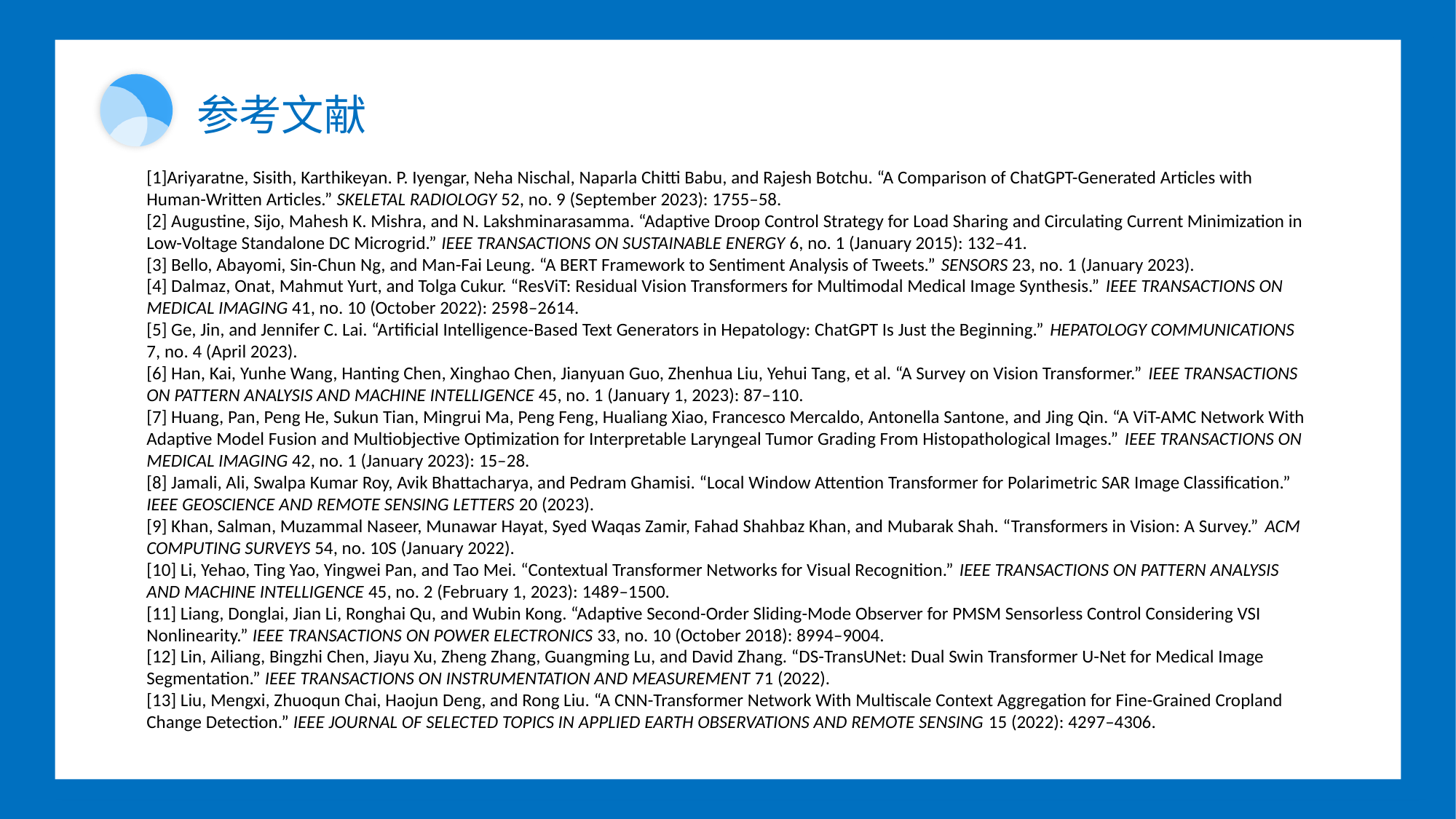

参考文献
[1]Ariyaratne, Sisith, Karthikeyan. P. Iyengar, Neha Nischal, Naparla Chitti Babu, and Rajesh Botchu. “A Comparison of ChatGPT-Generated Articles with Human-Written Articles.” SKELETAL RADIOLOGY 52, no. 9 (September 2023): 1755–58.
[2] Augustine, Sijo, Mahesh K. Mishra, and N. Lakshminarasamma. “Adaptive Droop Control Strategy for Load Sharing and Circulating Current Minimization in Low-Voltage Standalone DC Microgrid.” IEEE TRANSACTIONS ON SUSTAINABLE ENERGY 6, no. 1 (January 2015): 132–41.
[3] Bello, Abayomi, Sin-Chun Ng, and Man-Fai Leung. “A BERT Framework to Sentiment Analysis of Tweets.” SENSORS 23, no. 1 (January 2023).
[4] Dalmaz, Onat, Mahmut Yurt, and Tolga Cukur. “ResViT: Residual Vision Transformers for Multimodal Medical Image Synthesis.” IEEE TRANSACTIONS ON MEDICAL IMAGING 41, no. 10 (October 2022): 2598–2614.
[5] Ge, Jin, and Jennifer C. Lai. “Artificial Intelligence-Based Text Generators in Hepatology: ChatGPT Is Just the Beginning.” HEPATOLOGY COMMUNICATIONS 7, no. 4 (April 2023).
[6] Han, Kai, Yunhe Wang, Hanting Chen, Xinghao Chen, Jianyuan Guo, Zhenhua Liu, Yehui Tang, et al. “A Survey on Vision Transformer.” IEEE TRANSACTIONS ON PATTERN ANALYSIS AND MACHINE INTELLIGENCE 45, no. 1 (January 1, 2023): 87–110.
[7] Huang, Pan, Peng He, Sukun Tian, Mingrui Ma, Peng Feng, Hualiang Xiao, Francesco Mercaldo, Antonella Santone, and Jing Qin. “A ViT-AMC Network With Adaptive Model Fusion and Multiobjective Optimization for Interpretable Laryngeal Tumor Grading From Histopathological Images.” IEEE TRANSACTIONS ON MEDICAL IMAGING 42, no. 1 (January 2023): 15–28.
[8] Jamali, Ali, Swalpa Kumar Roy, Avik Bhattacharya, and Pedram Ghamisi. “Local Window Attention Transformer for Polarimetric SAR Image Classification.” IEEE GEOSCIENCE AND REMOTE SENSING LETTERS 20 (2023).
[9] Khan, Salman, Muzammal Naseer, Munawar Hayat, Syed Waqas Zamir, Fahad Shahbaz Khan, and Mubarak Shah. “Transformers in Vision: A Survey.” ACM COMPUTING SURVEYS 54, no. 10S (January 2022).
[10] Li, Yehao, Ting Yao, Yingwei Pan, and Tao Mei. “Contextual Transformer Networks for Visual Recognition.” IEEE TRANSACTIONS ON PATTERN ANALYSIS AND MACHINE INTELLIGENCE 45, no. 2 (February 1, 2023): 1489–1500.
[11] Liang, Donglai, Jian Li, Ronghai Qu, and Wubin Kong. “Adaptive Second-Order Sliding-Mode Observer for PMSM Sensorless Control Considering VSI Nonlinearity.” IEEE TRANSACTIONS ON POWER ELECTRONICS 33, no. 10 (October 2018): 8994–9004.
[12] Lin, Ailiang, Bingzhi Chen, Jiayu Xu, Zheng Zhang, Guangming Lu, and David Zhang. “DS-TransUNet: Dual Swin Transformer U-Net for Medical Image Segmentation.” IEEE TRANSACTIONS ON INSTRUMENTATION AND MEASUREMENT 71 (2022).
[13] Liu, Mengxi, Zhuoqun Chai, Haojun Deng, and Rong Liu. “A CNN-Transformer Network With Multiscale Context Aggregation for Fine-Grained Cropland Change Detection.” IEEE JOURNAL OF SELECTED TOPICS IN APPLIED EARTH OBSERVATIONS AND REMOTE SENSING 15 (2022): 4297–4306.